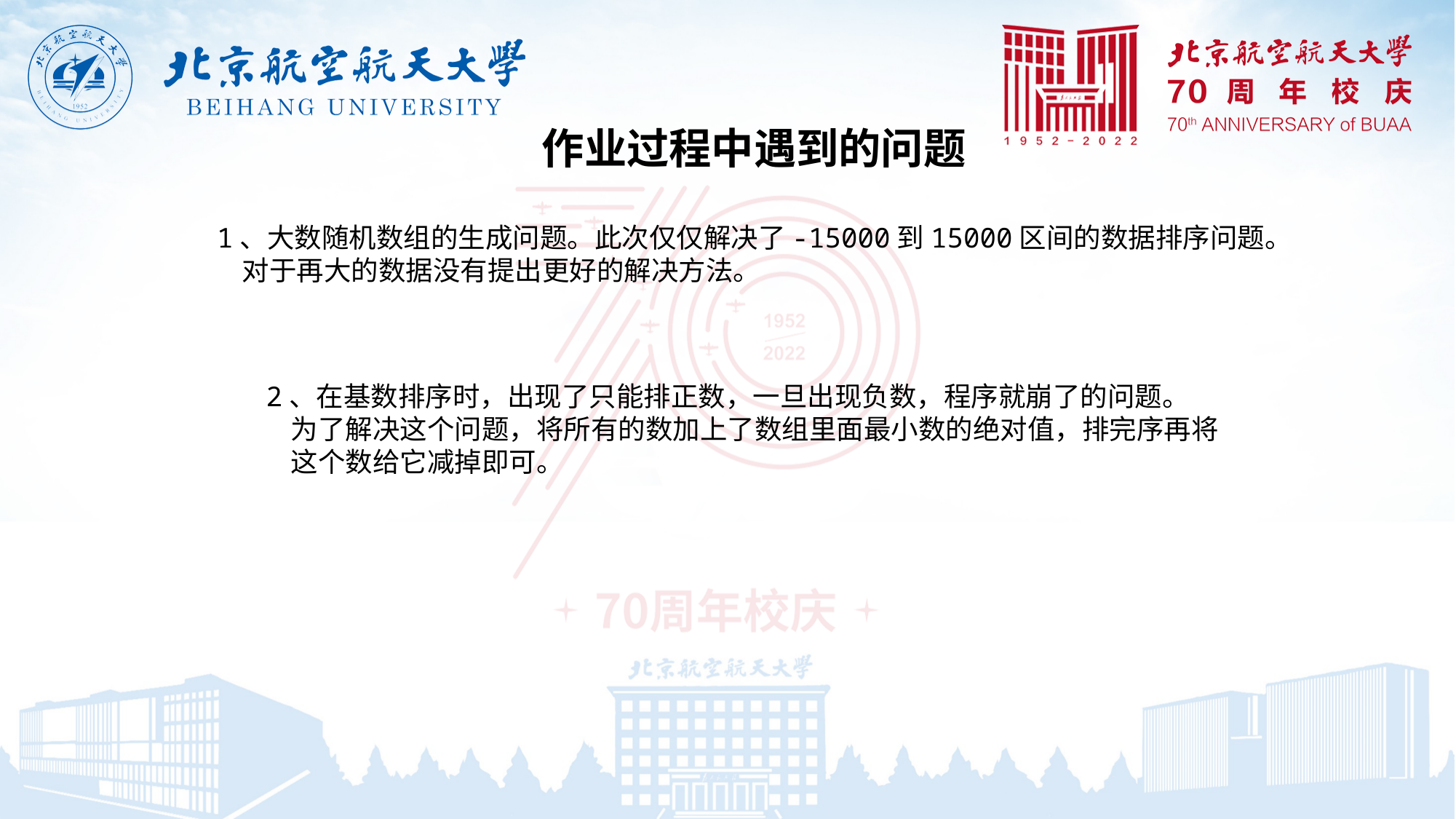

作业过程中遇到的问题
1、大数随机数组的生成问题。此次仅仅解决了-15000到15000区间的数据排序问题。
   对于再大的数据没有提出更好的解决方法。
2、在基数排序时，出现了只能排正数，一旦出现负数，程序就崩了的问题。
   为了解决这个问题，将所有的数加上了数组里面最小数的绝对值，排完序再将
   这个数给它减掉即可。